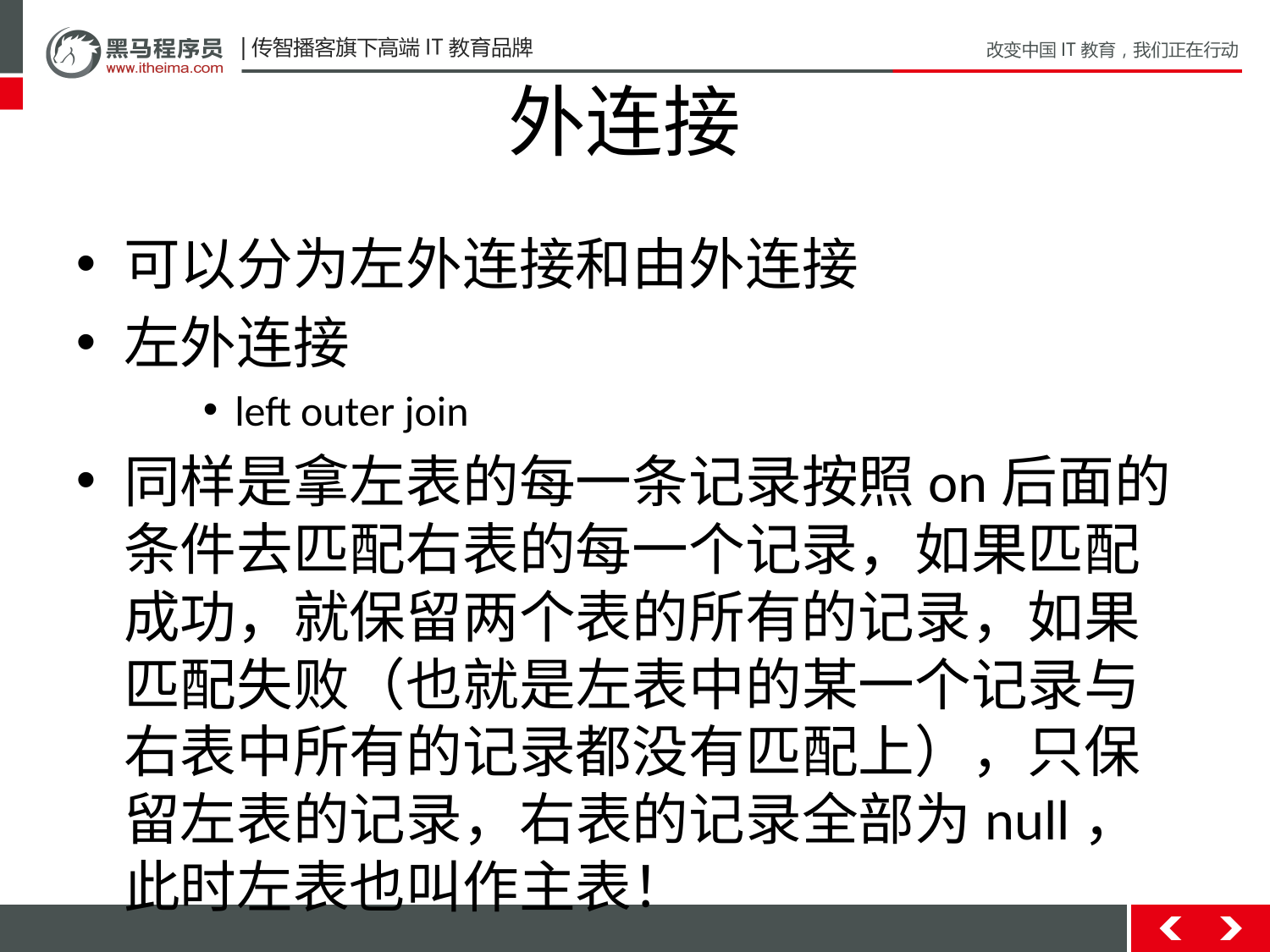

# 外连接
可以分为左外连接和由外连接
左外连接
left outer join
同样是拿左表的每一条记录按照on后面的条件去匹配右表的每一个记录，如果匹配成功，就保留两个表的所有的记录，如果匹配失败（也就是左表中的某一个记录与右表中所有的记录都没有匹配上），只保留左表的记录，右表的记录全部为null，此时左表也叫作主表！